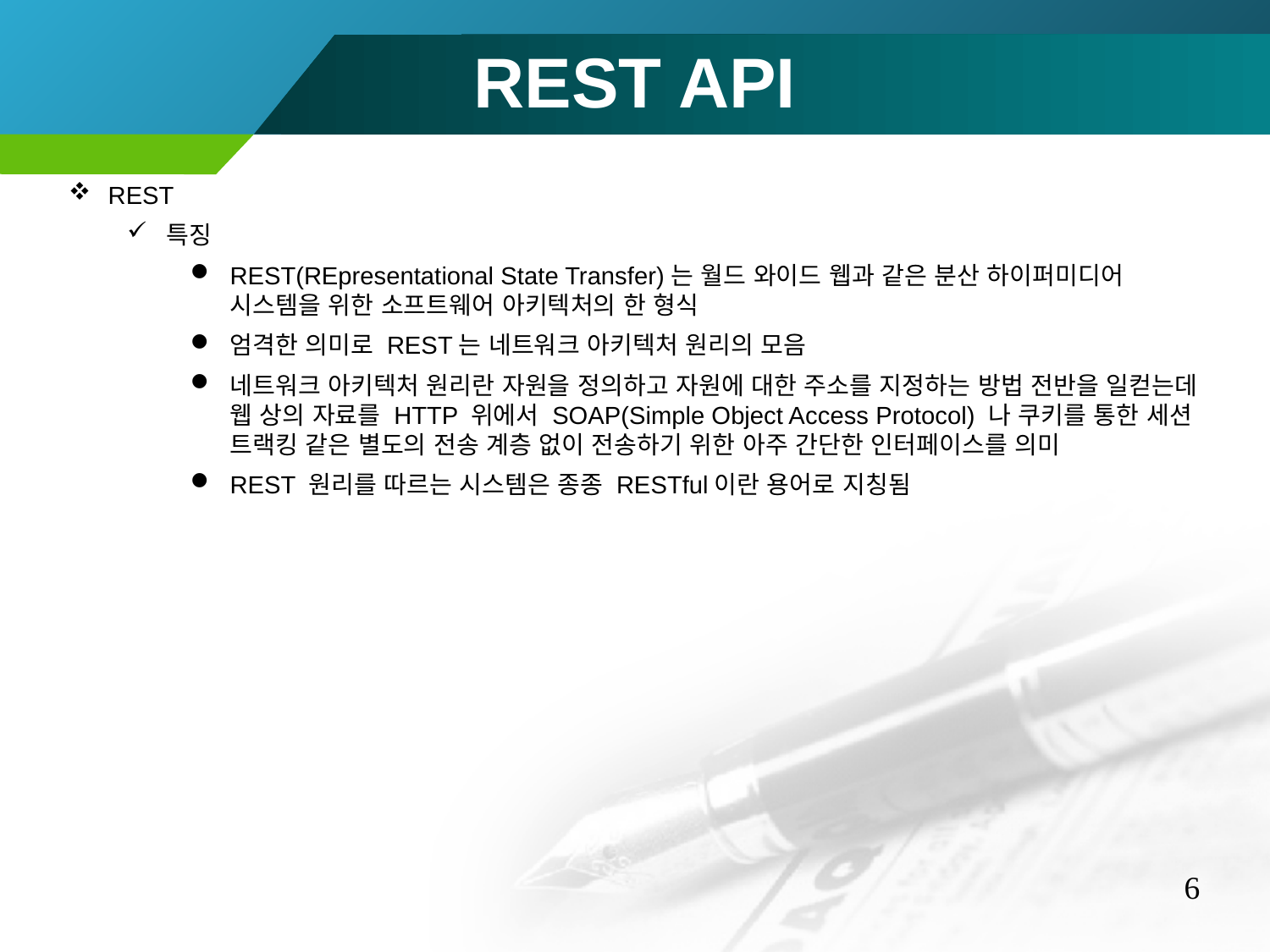

REST API
REST
특징
REST(REpresentational State Transfer)는 월드 와이드 웹과 같은 분산 하이퍼미디어 시스템을 위한 소프트웨어 아키텍처의 한 형식
엄격한 의미로 REST는 네트워크 아키텍처 원리의 모음
네트워크 아키텍처 원리란 자원을 정의하고 자원에 대한 주소를 지정하는 방법 전반을 일컫는데 웹 상의 자료를 HTTP 위에서 SOAP(Simple Object Access Protocol) 나 쿠키를 통한 세션 트랙킹 같은 별도의 전송 계층 없이 전송하기 위한 아주 간단한 인터페이스를 의미
REST 원리를 따르는 시스템은 종종 RESTful이란 용어로 지칭됨
6